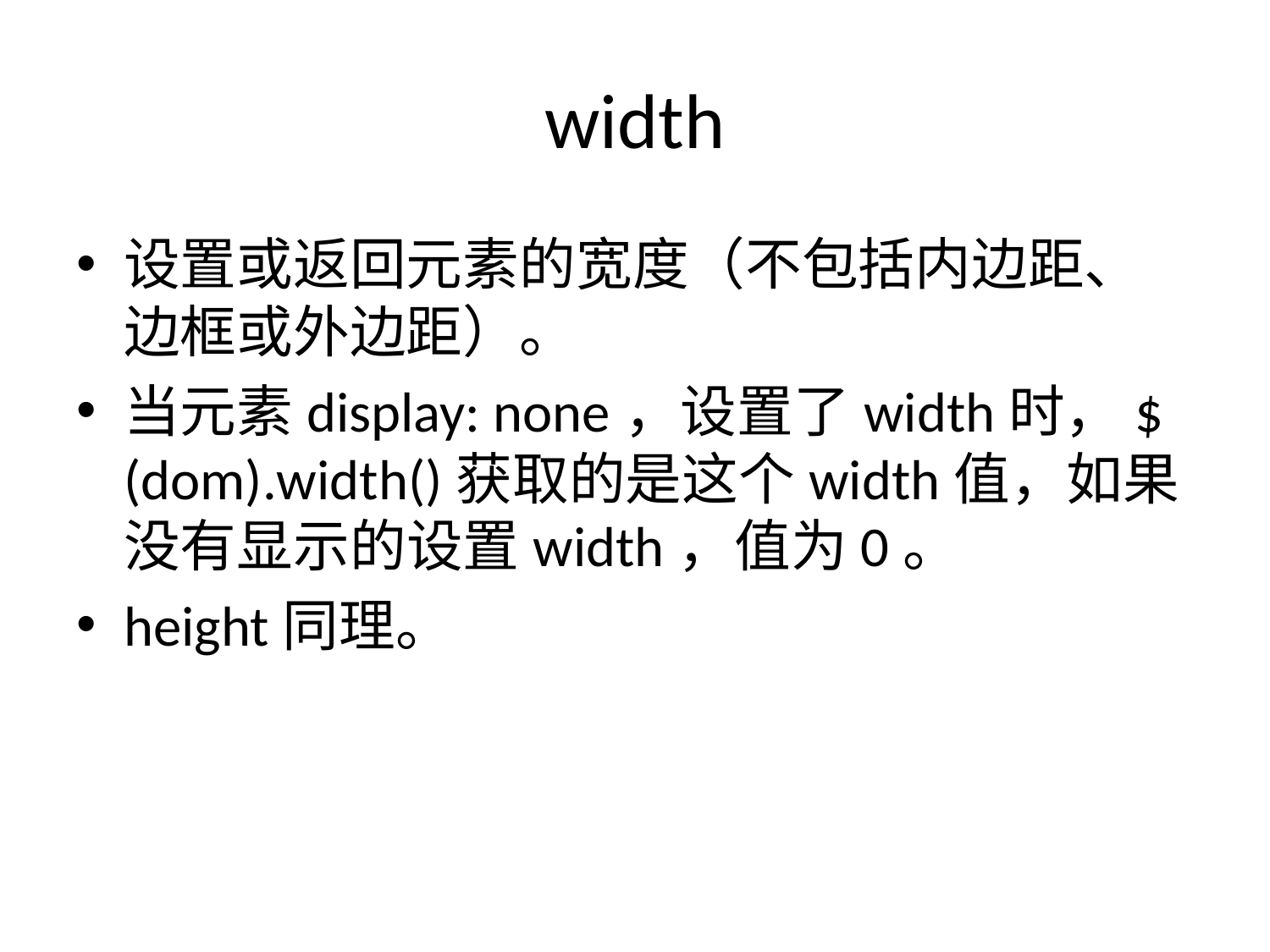

# width
设置或返回元素的宽度（不包括内边距、边框或外边距）。
当元素display: none，设置了width时，$(dom).width()获取的是这个width值，如果没有显示的设置width，值为0。
height同理。